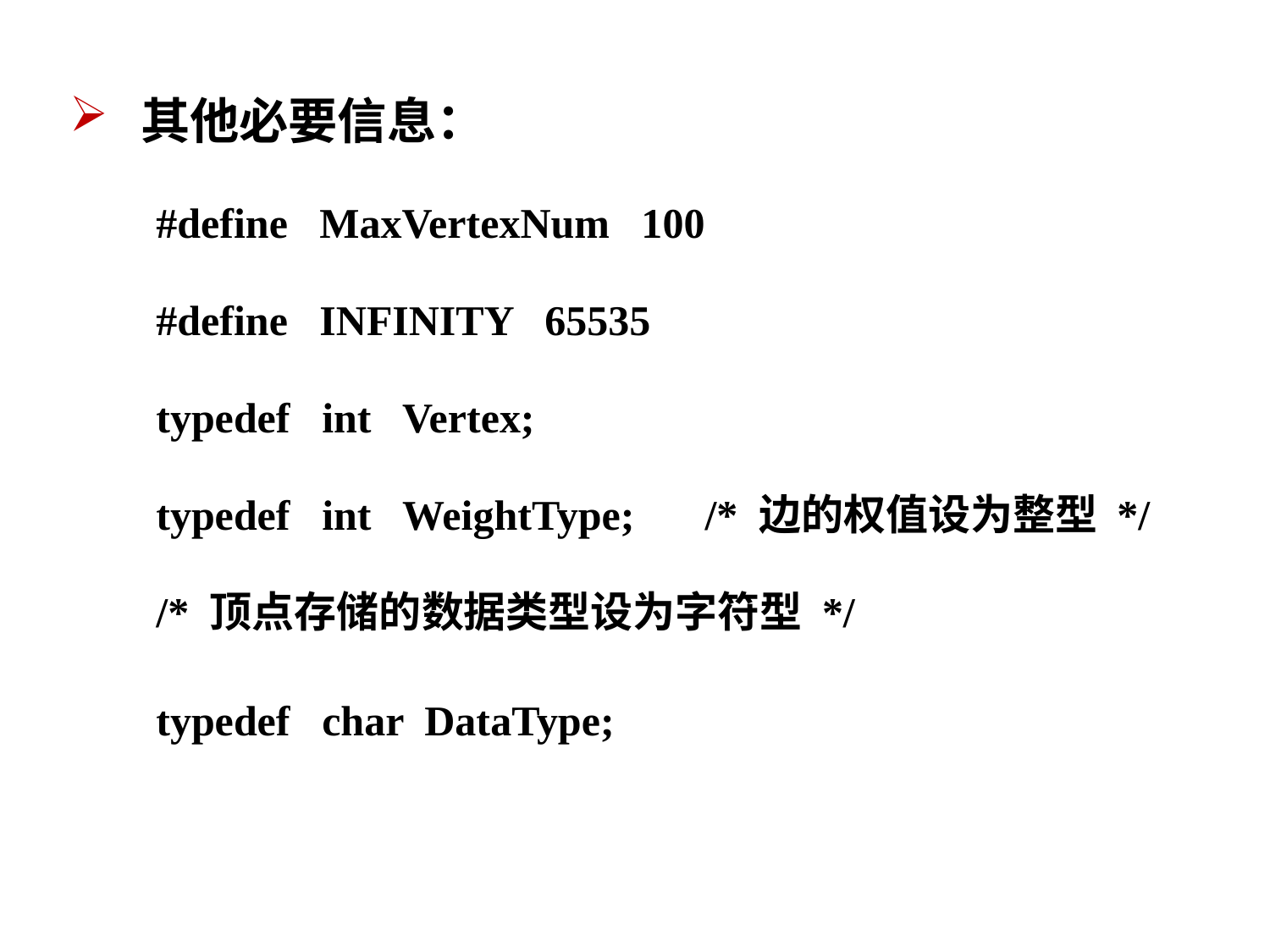

其他必要信息：
#define   MaxVertexNum   100
#define   INFINITY   65535
typedef   int   Vertex;
typedef   int   WeightType;	/* 边的权值设为整型 */
/* 顶点存储的数据类型设为字符型 */
typedef   char  DataType;